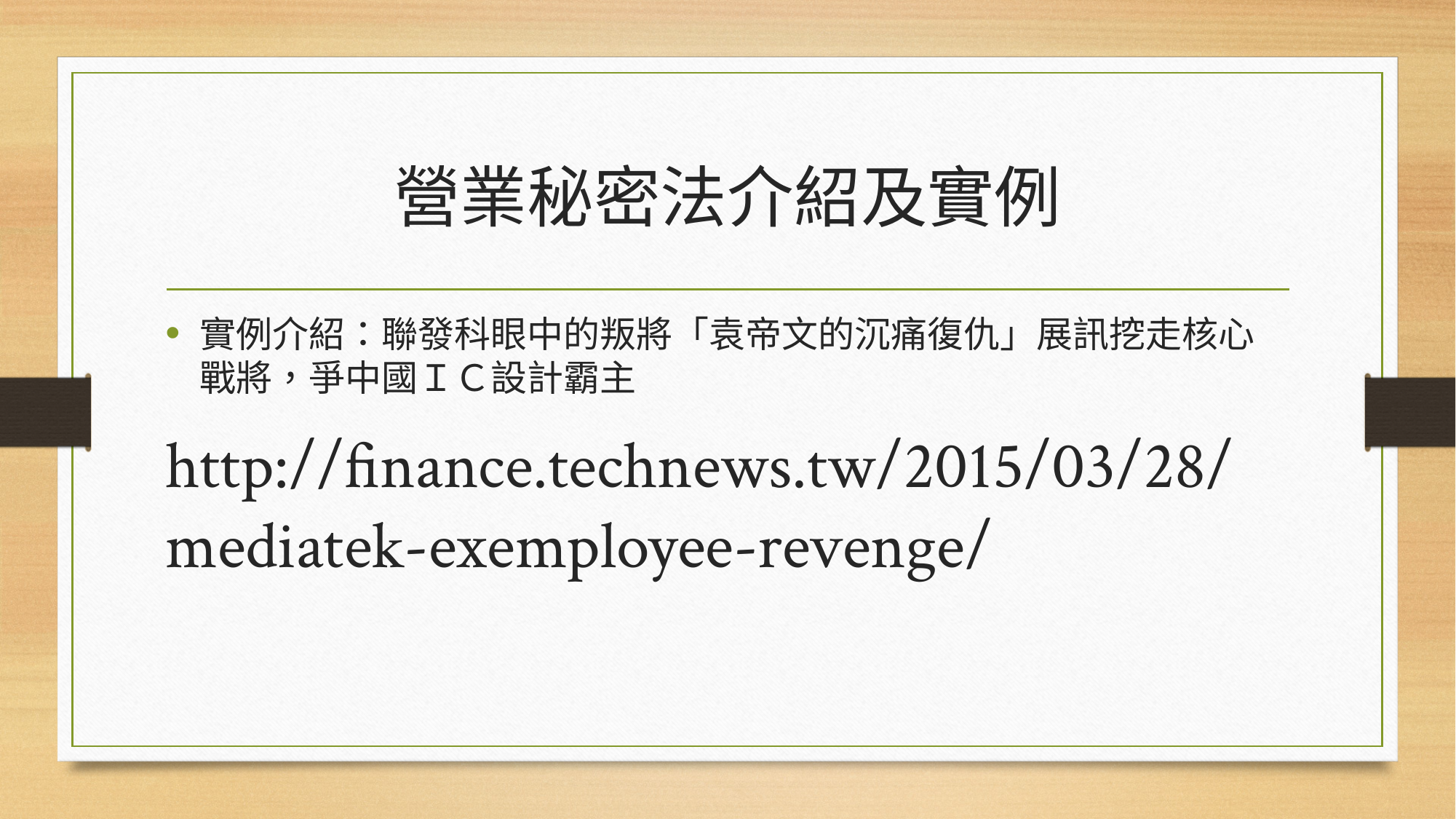

# 營業秘密法介紹及實例
實例介紹：聯發科眼中的叛將「袁帝文的沉痛復仇」展訊挖走核心戰將，爭中國ＩＣ設計霸主
http://finance.technews.tw/2015/03/28/mediatek-exemployee-revenge/